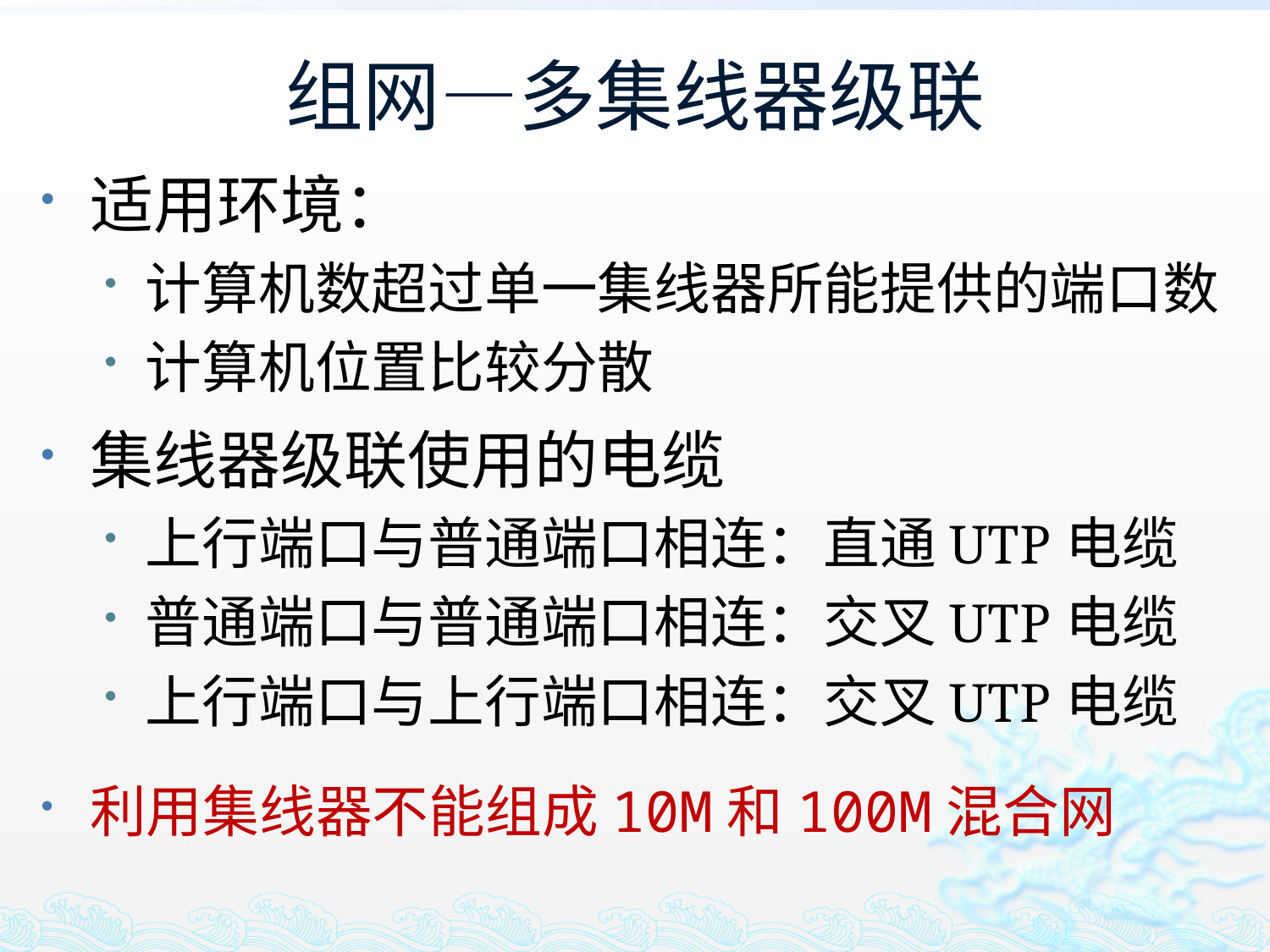

# 组网—多集线器级联
适用环境：
计算机数超过单一集线器所能提供的端口数
计算机位置比较分散
集线器级联使用的电缆
上行端口与普通端口相连：直通UTP电缆
普通端口与普通端口相连：交叉UTP电缆
上行端口与上行端口相连：交叉UTP电缆
利用集线器不能组成10M和100M混合网